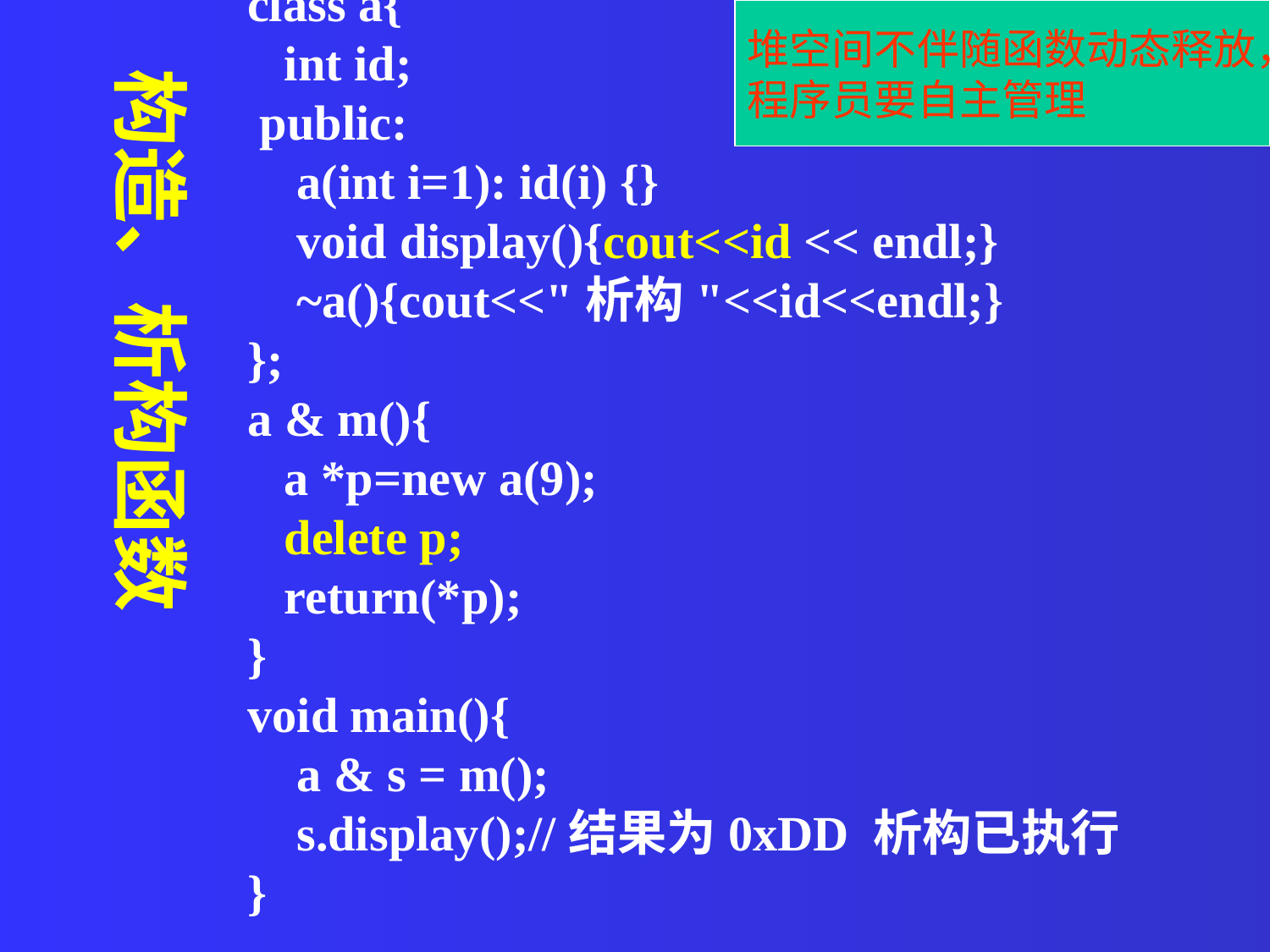

堆空间不伴随函数动态释放，
程序员要自主管理
class a{
   int id;
 public:
    a(int i=1): id(i) {}
    void display(){cout<<id << endl;}
    ~a(){cout<<"析构"<<id<<endl;}
};
a & m(){
   a *p=new a(9);
   delete p;
   return(*p);
}
void main(){
    a & s = m();
    s.display();//结果为0xDD 析构已执行
}
构造、析构函数